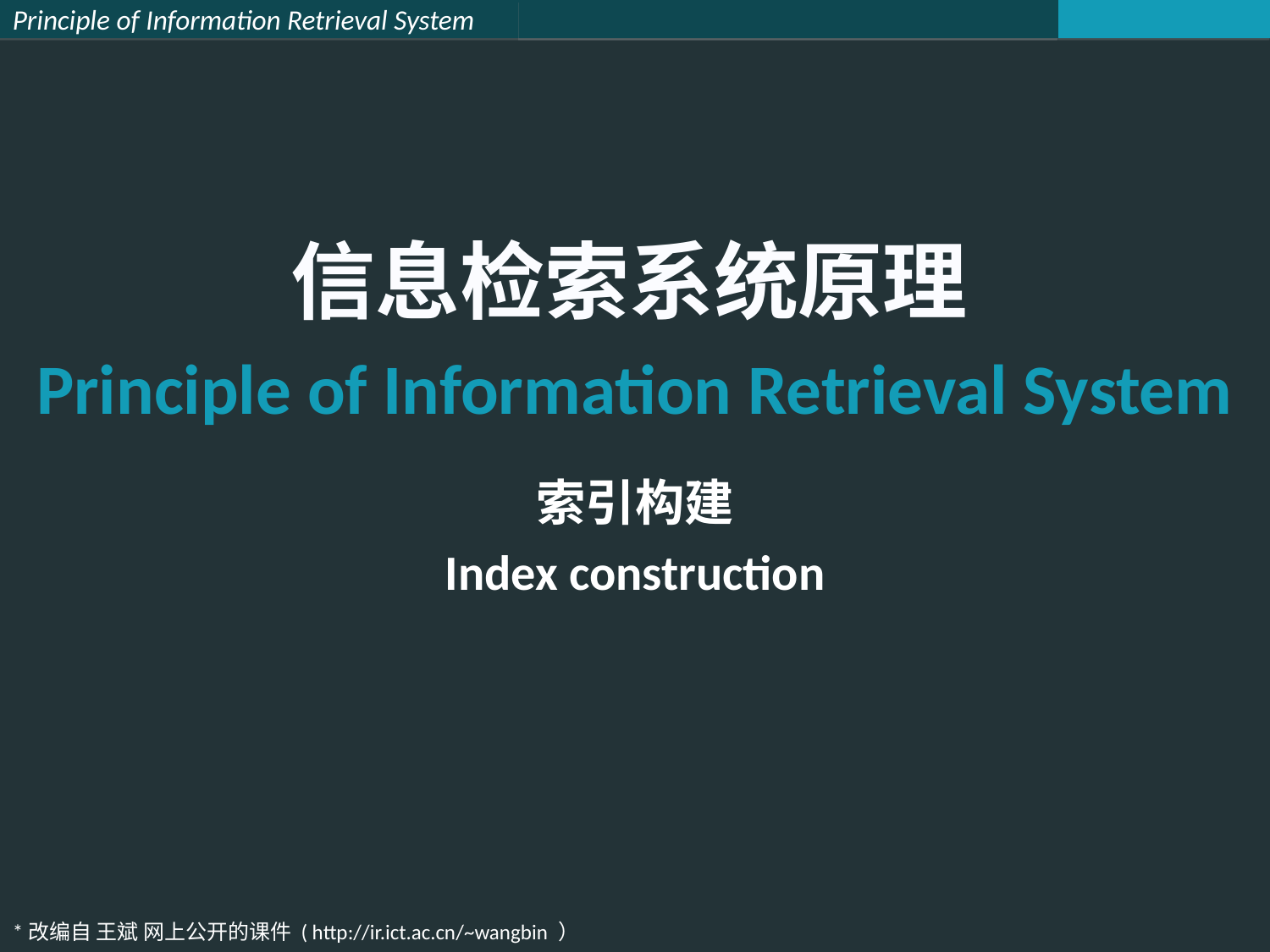

Principle of Information Retrieval System
索引构建
Index construction

*改编自 王斌 网上公开的课件 ( http://ir.ict.ac.cn/~wangbin ）